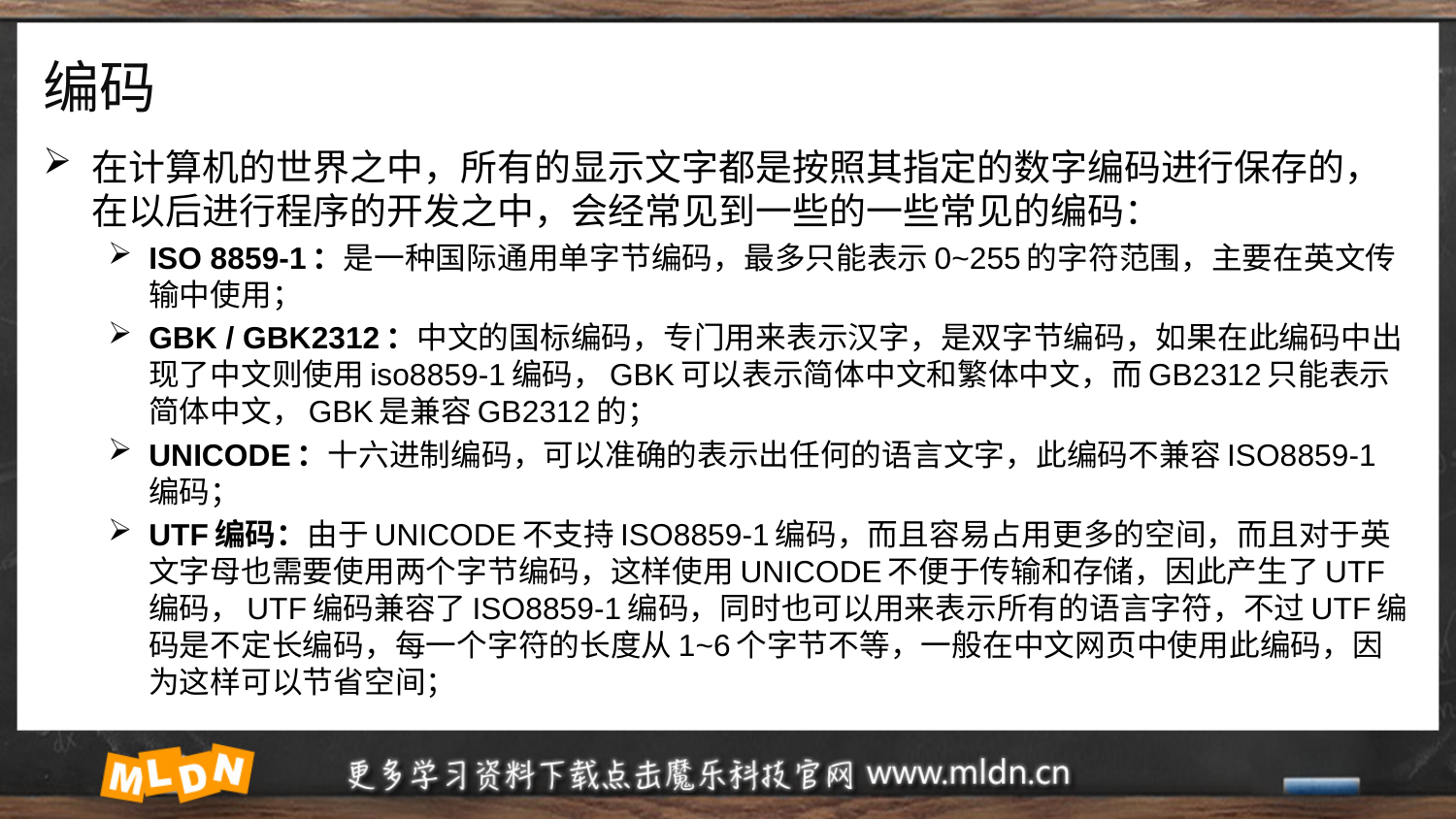

# 编码
在计算机的世界之中，所有的显示文字都是按照其指定的数字编码进行保存的，在以后进行程序的开发之中，会经常见到一些的一些常见的编码：
ISO 8859-1：是一种国际通用单字节编码，最多只能表示0~255的字符范围，主要在英文传输中使用；
GBK / GBK2312：中文的国标编码，专门用来表示汉字，是双字节编码，如果在此编码中出现了中文则使用iso8859-1编码，GBK可以表示简体中文和繁体中文，而GB2312只能表示简体中文，GBK是兼容GB2312的；
UNICODE：十六进制编码，可以准确的表示出任何的语言文字，此编码不兼容ISO8859-1编码；
UTF编码：由于UNICODE不支持ISO8859-1编码，而且容易占用更多的空间，而且对于英文字母也需要使用两个字节编码，这样使用UNICODE不便于传输和存储，因此产生了UTF编码，UTF编码兼容了ISO8859-1编码，同时也可以用来表示所有的语言字符，不过UTF编码是不定长编码，每一个字符的长度从1~6个字节不等，一般在中文网页中使用此编码，因为这样可以节省空间；